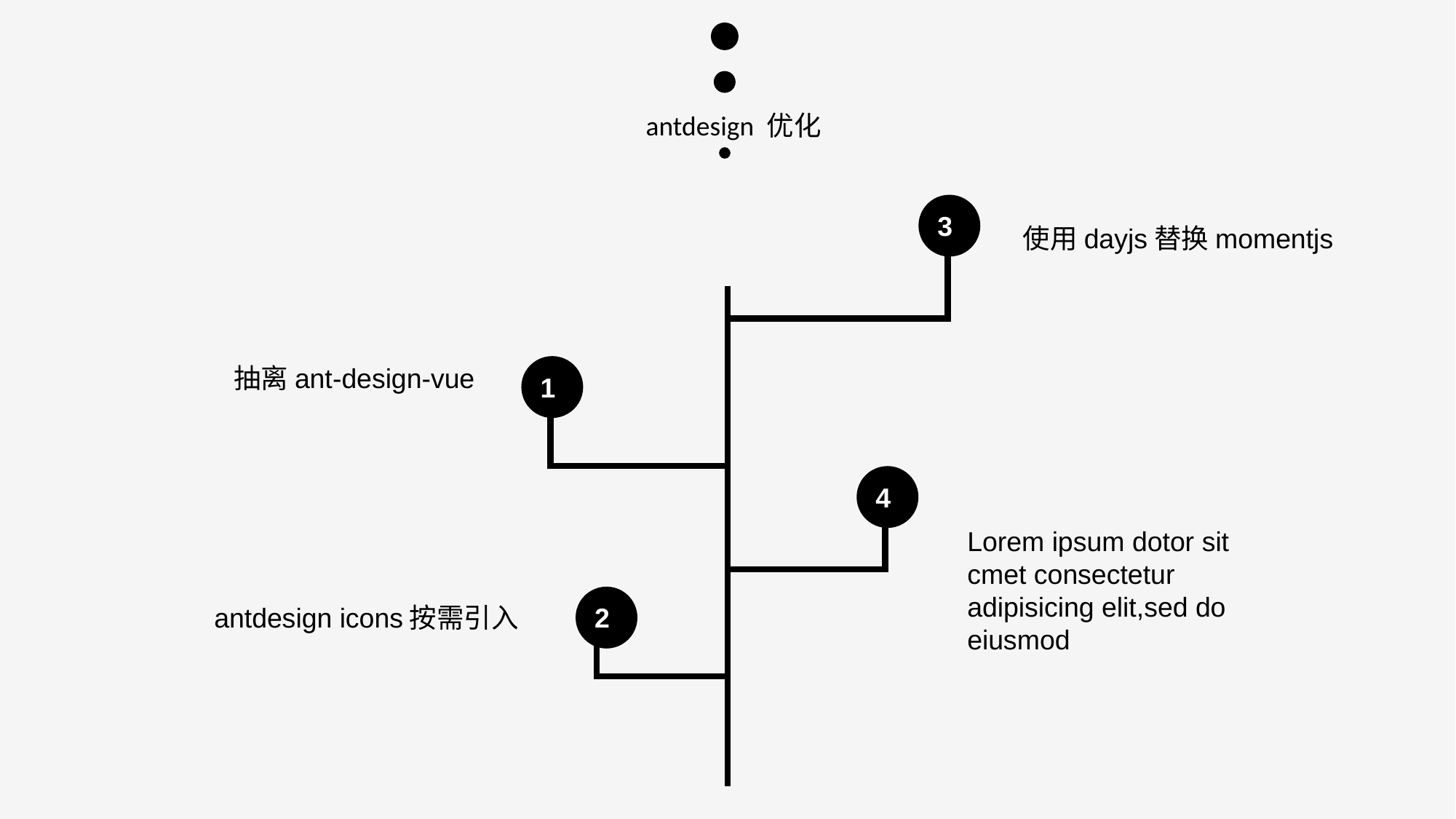

antdesign 优化

3
使用dayjs替换momentjs

抽离ant-design-vue

1

4

Lorem ipsum dotor sit cmet consectetur adipisicing elit,sed do eiusmod

2
antdesign icons按需引入